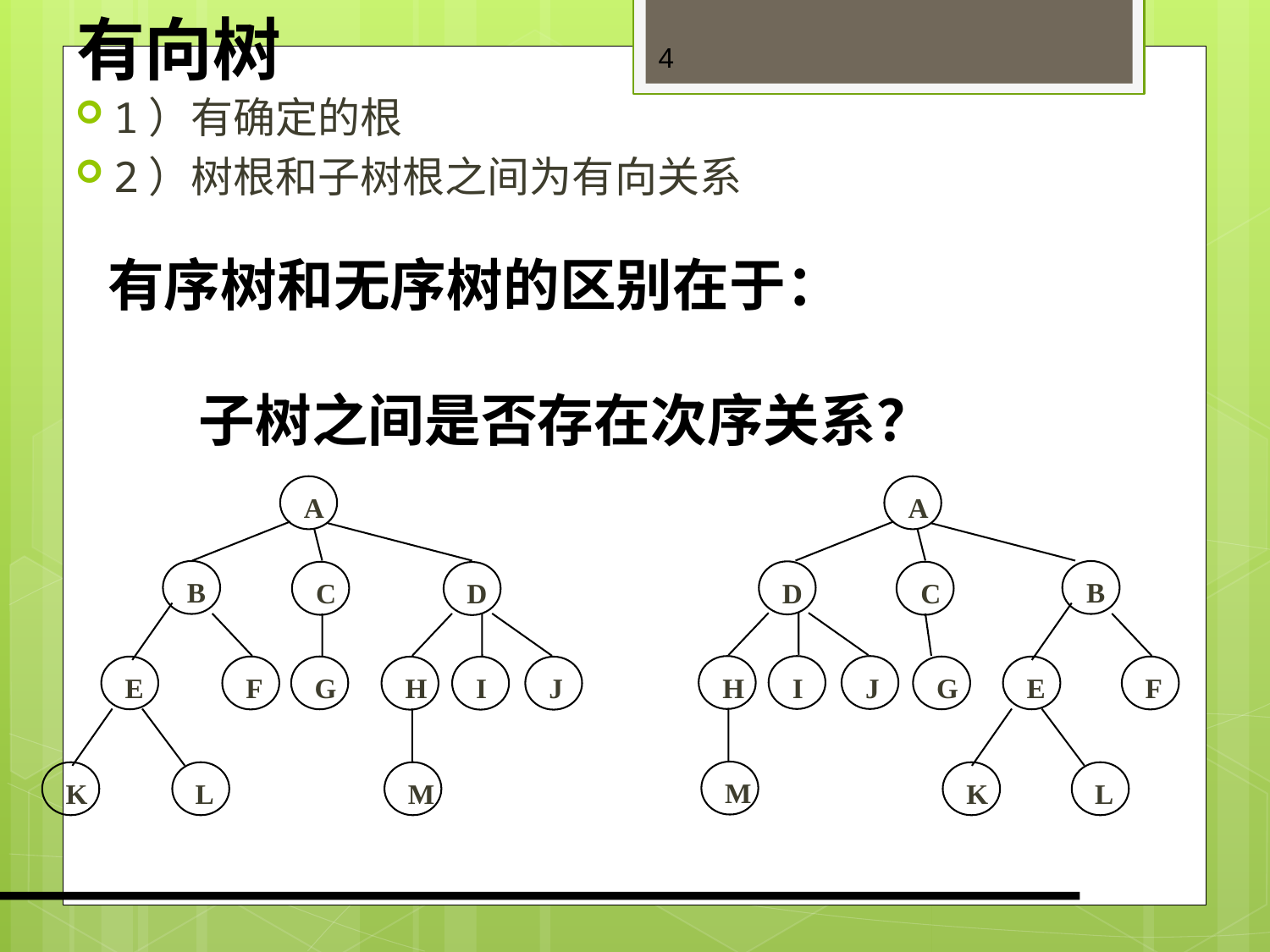

# 有向树
1）有确定的根
2）树根和子树根之间为有向关系
有序树和无序树的区别在于：

      子树之间是否存在次序关系？

A

B

C

D

E

F

G

H

I

J

K

L

M

A

B

E

F

K

L

D

H

I

J

M

C

G
4